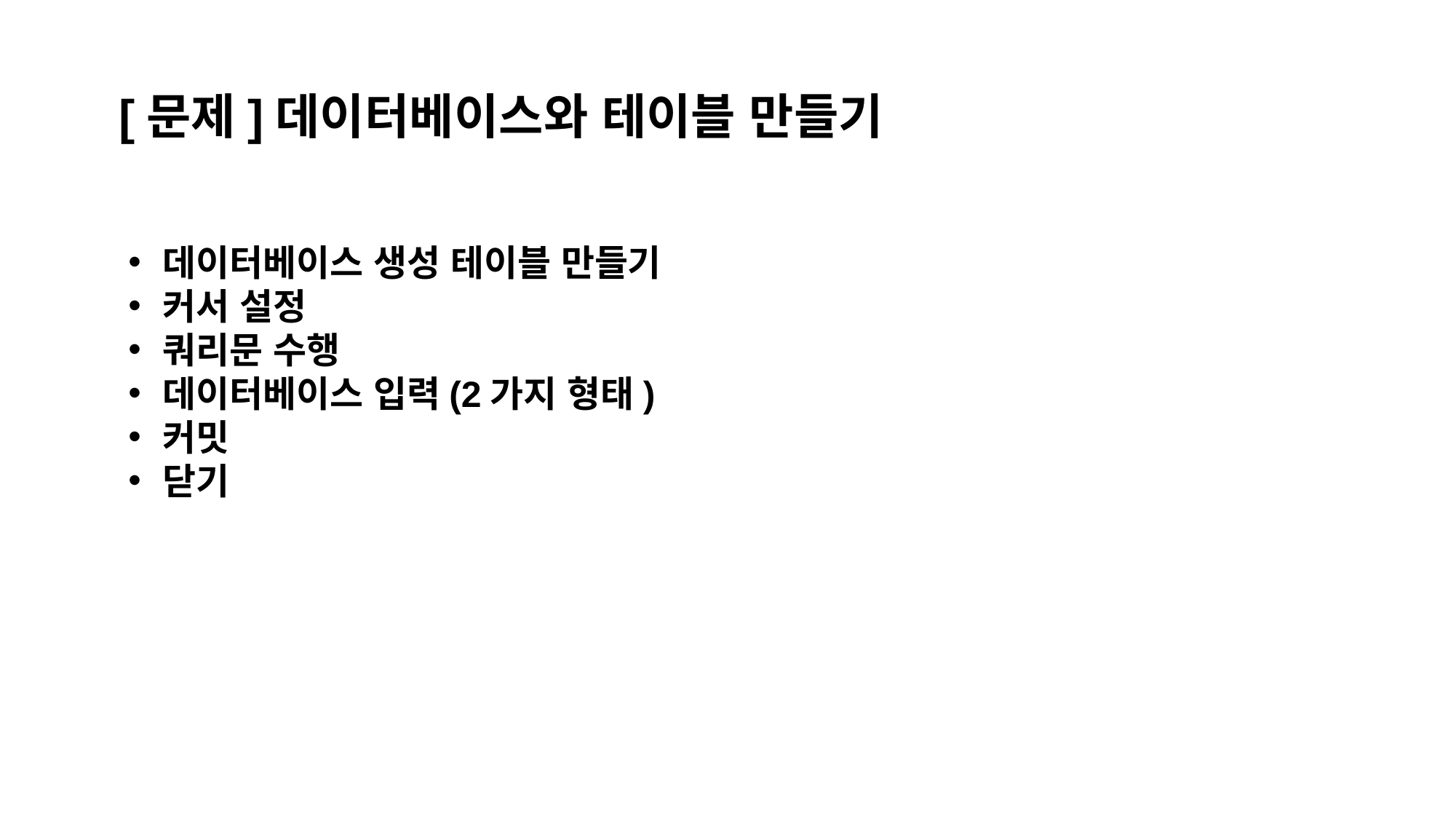

[문제]데이터베이스와 테이블 만들기
데이터베이스 생성 테이블 만들기
커서 설정
쿼리문 수행
데이터베이스 입력(2가지 형태)
커밋
닫기